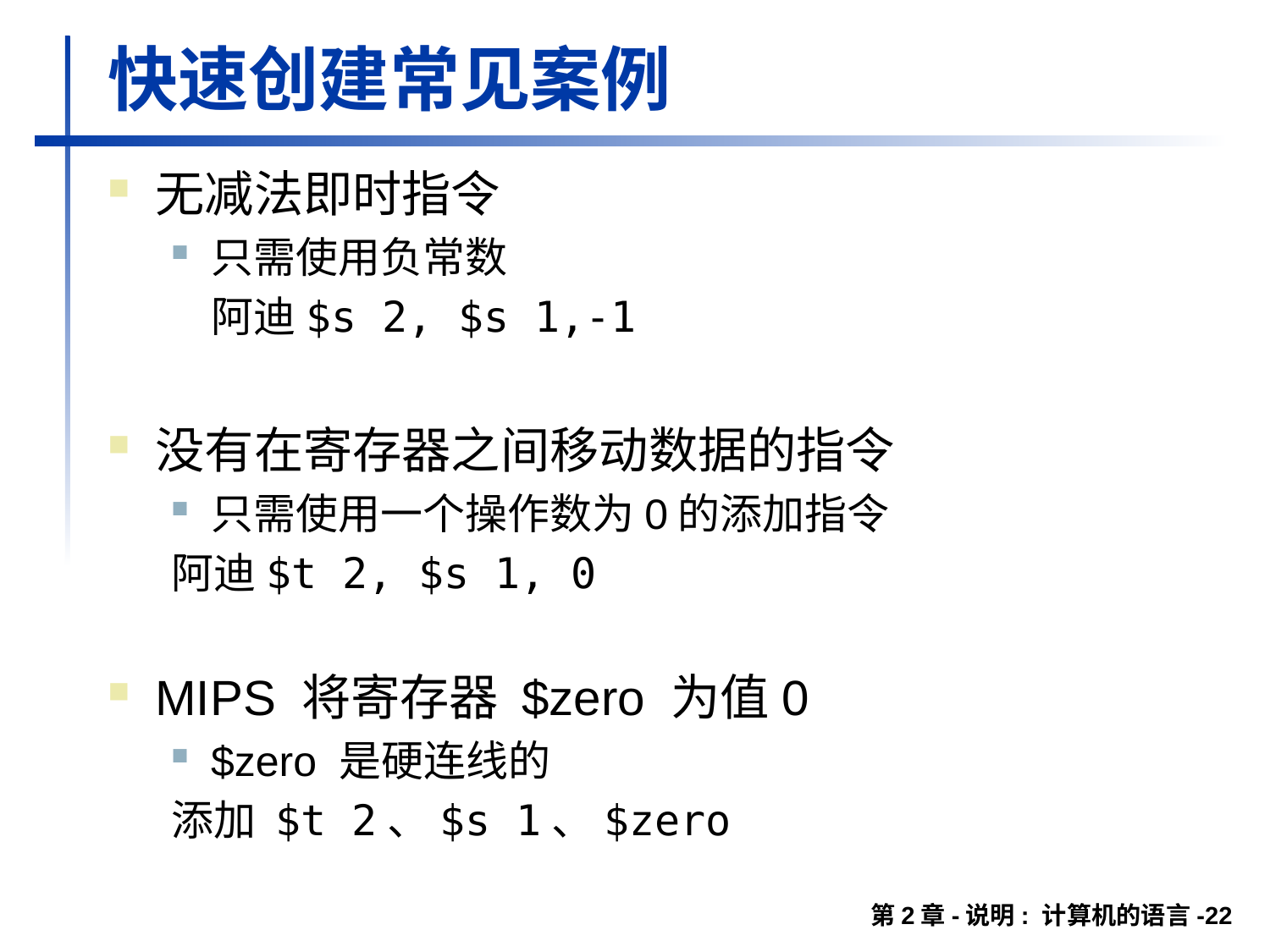

# 快速创建常见案例
无减法即时指令
只需使用负常数
	阿迪$s 2, $s 1,-1

没有在寄存器之间移动数据的指令
只需使用一个操作数为0的添加指令
阿迪$t 2, $s 1, 0

MIPS 将寄存器 $zero 为值0
$zero 是硬连线的
添加 $t 2、$s 1、$zero

第2章-说明: 计算机的语言-22